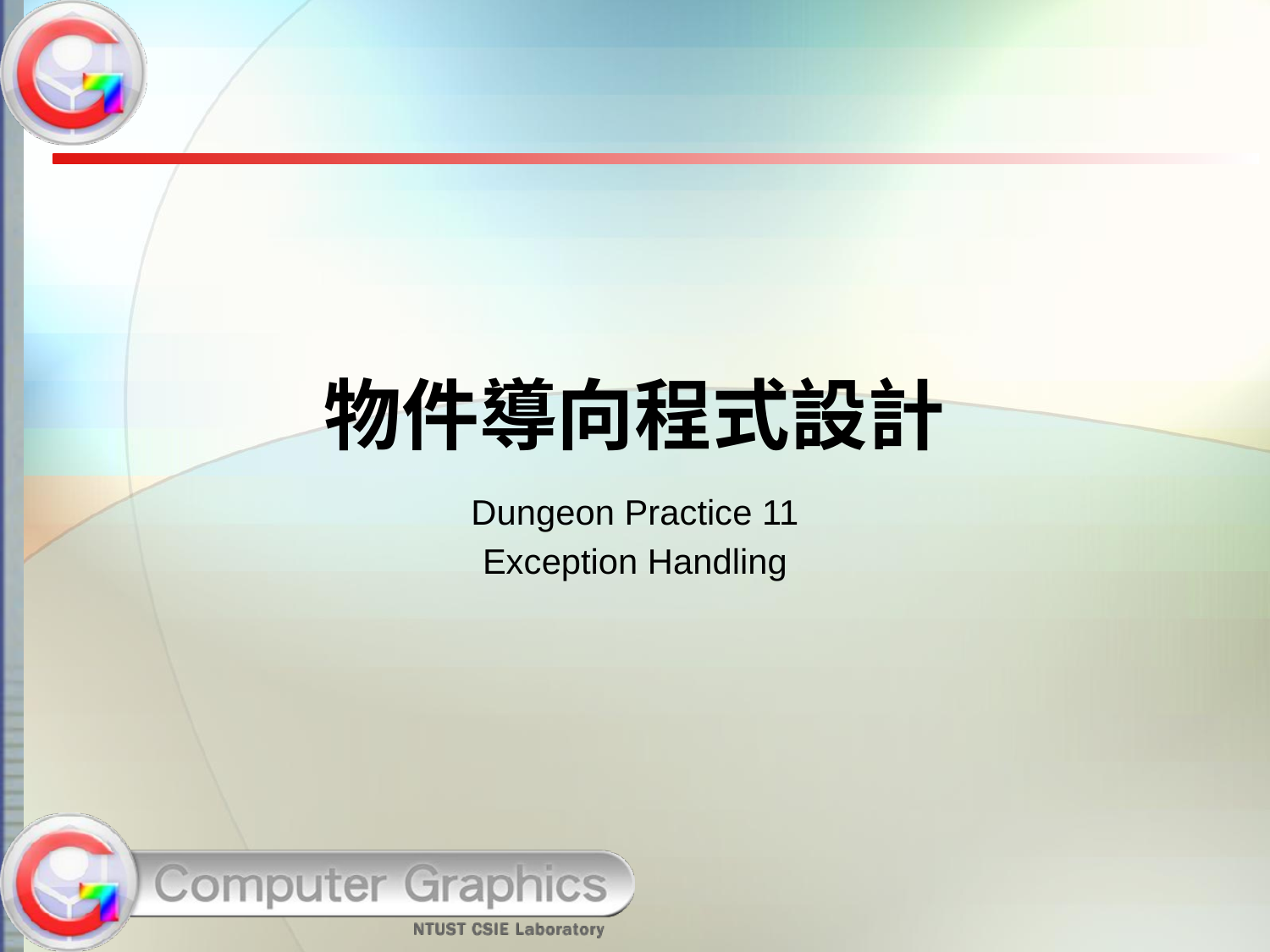

# 物件導向程式設計
Dungeon Practice 11
Exception Handling